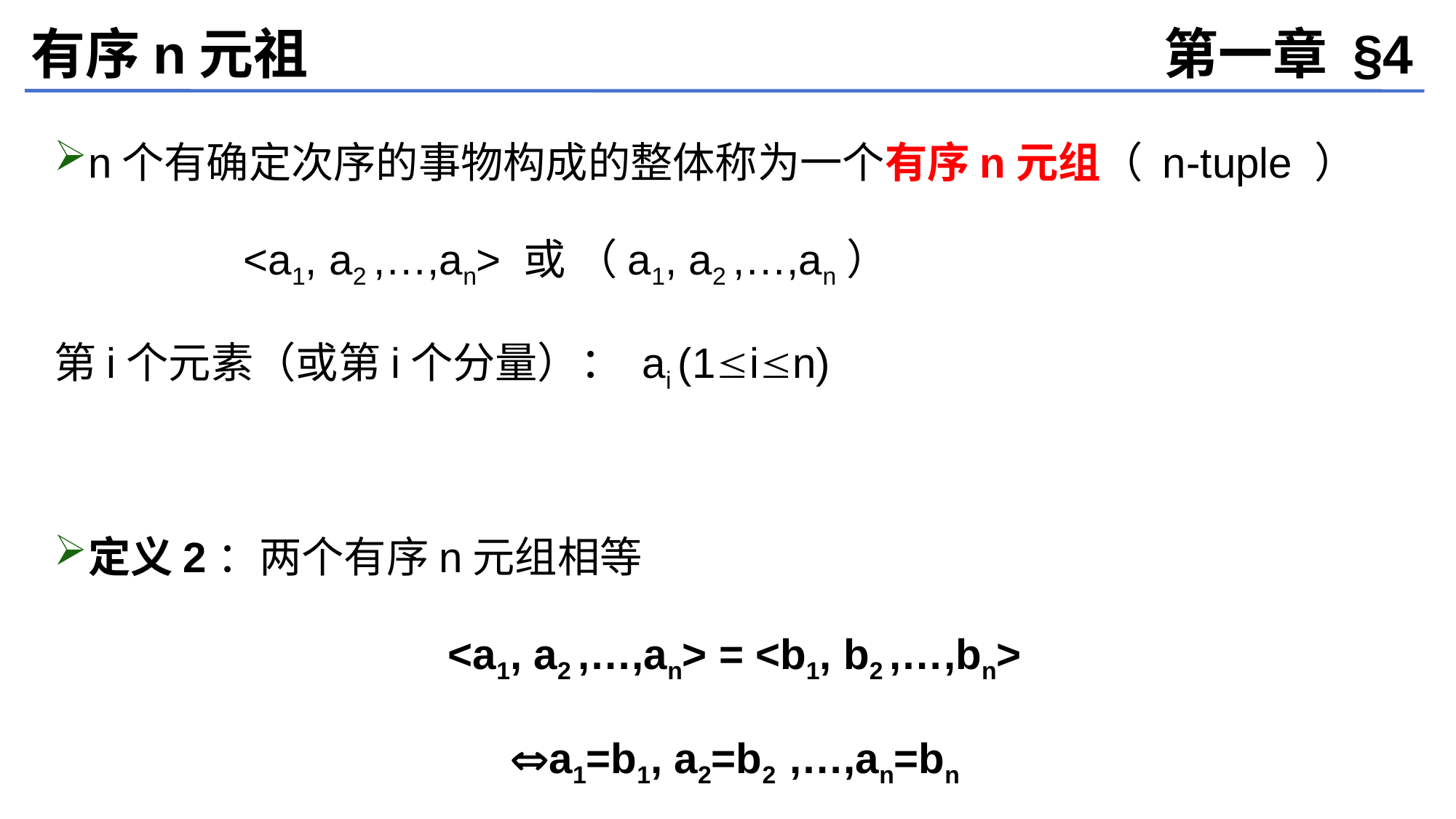

有序n元祖
第一章 §4
n个有确定次序的事物构成的整体称为一个有序n元组（ n-tuple ）
                <a1, a2 ,…,an> 或 （a1, a2 ,…,an）
第i个元素（或第i个分量）： ai (1≤i≤n)

定义2：两个有序n元组相等
<a1, a2 ,…,an> = <b1, b2 ,…,bn>
⇔a1=b1, a2=b2  ,…,an=bn